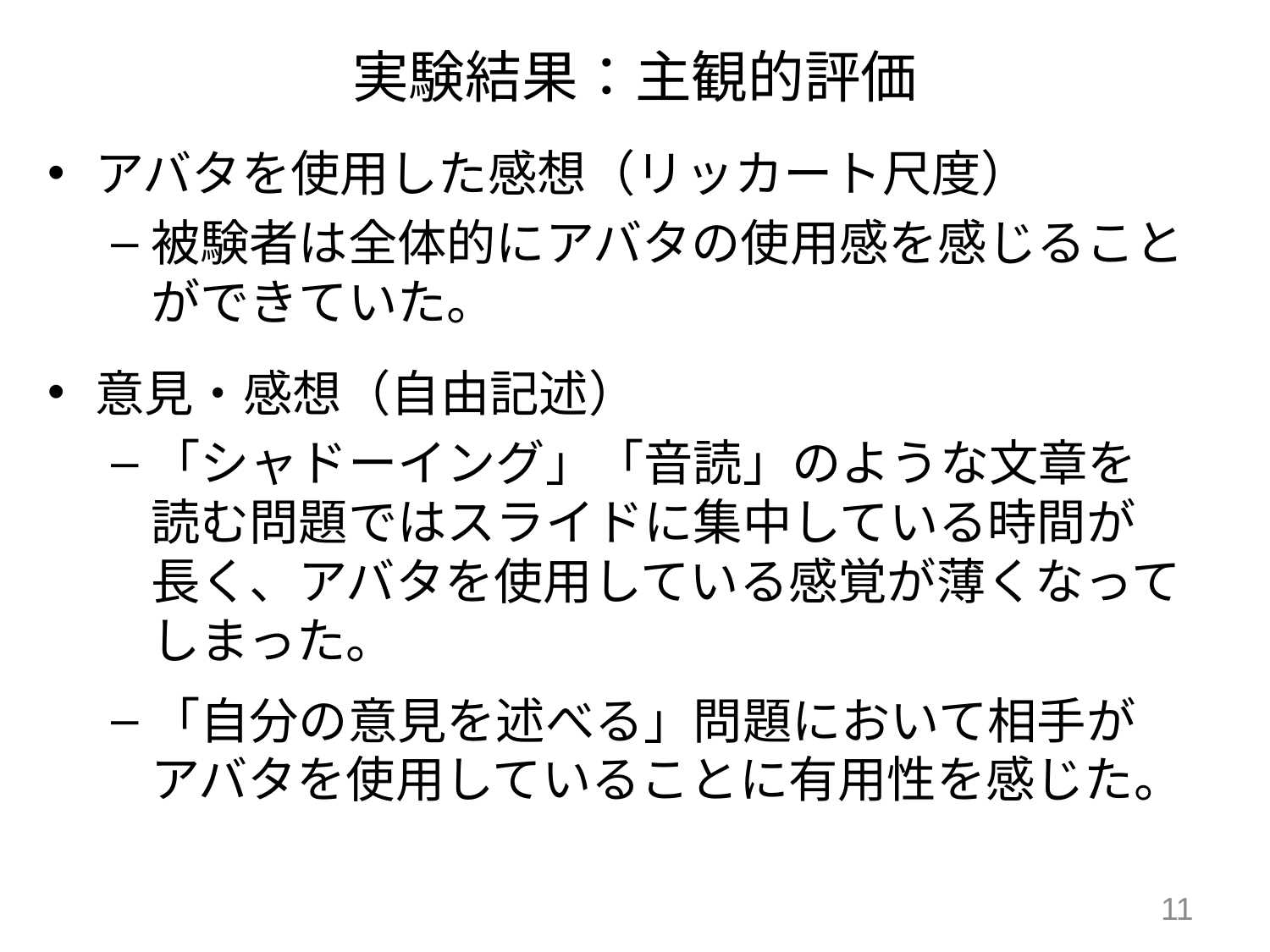

# 実験結果：主観的評価
アバタを使用した感想（リッカート尺度）
被験者は全体的にアバタの使用感を感じることができていた。
意見・感想（自由記述）
「シャドーイング」「音読」のような文章を
読む問題ではスライドに集中している時間が
長く、アバタを使用している感覚が薄くなって
しまった。
「自分の意見を述べる」問題において相手が
アバタを使用していることに有用性を感じた。
11